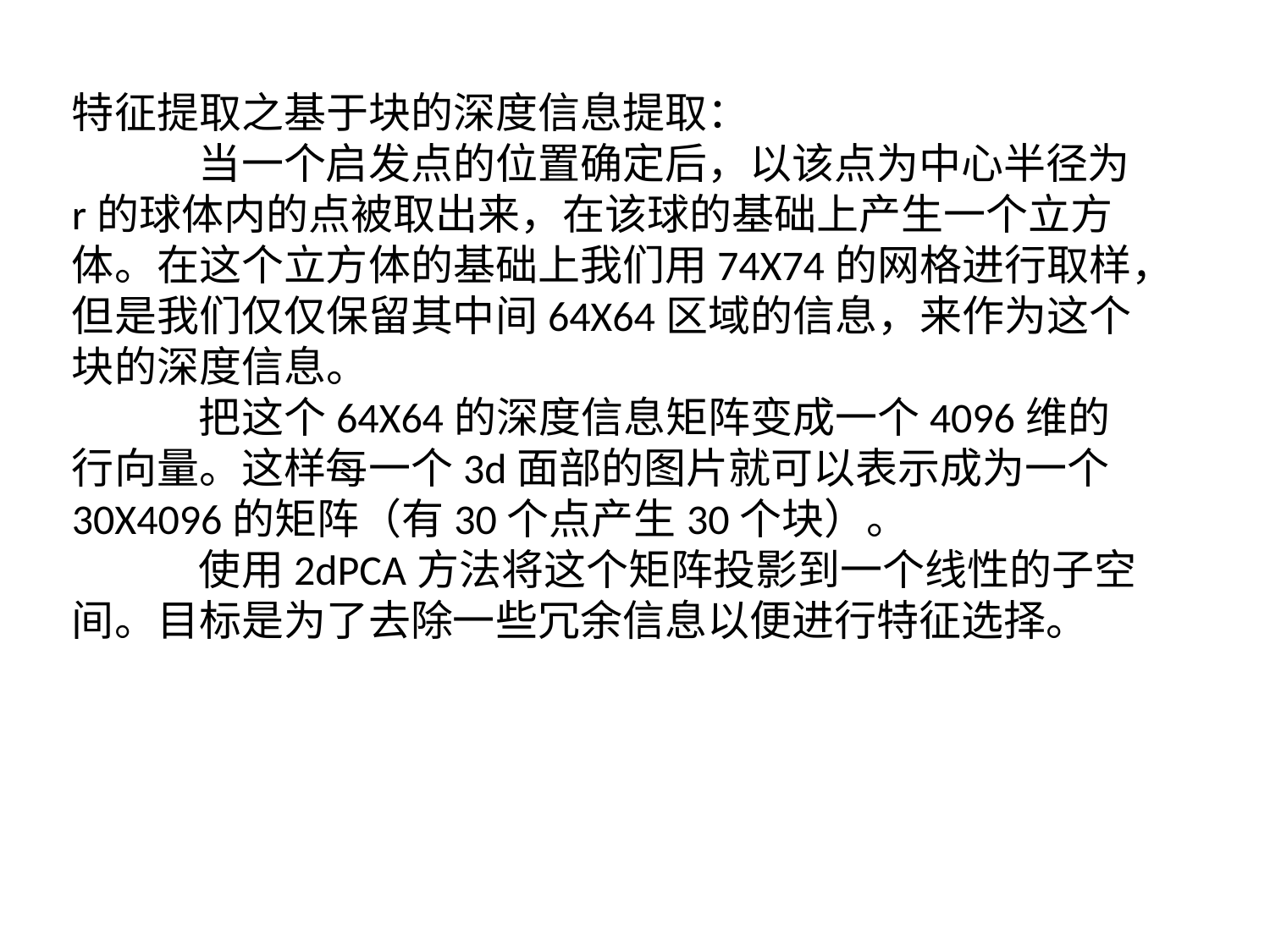

特征提取之基于块的深度信息提取：
	当一个启发点的位置确定后，以该点为中心半径为r的球体内的点被取出来，在该球的基础上产生一个立方体。在这个立方体的基础上我们用74X74的网格进行取样，但是我们仅仅保留其中间64X64区域的信息，来作为这个块的深度信息。
	把这个64X64的深度信息矩阵变成一个4096维的行向量。这样每一个3d面部的图片就可以表示成为一个30X4096的矩阵（有30个点产生30个块）。
	使用2dPCA方法将这个矩阵投影到一个线性的子空间。目标是为了去除一些冗余信息以便进行特征选择。
#